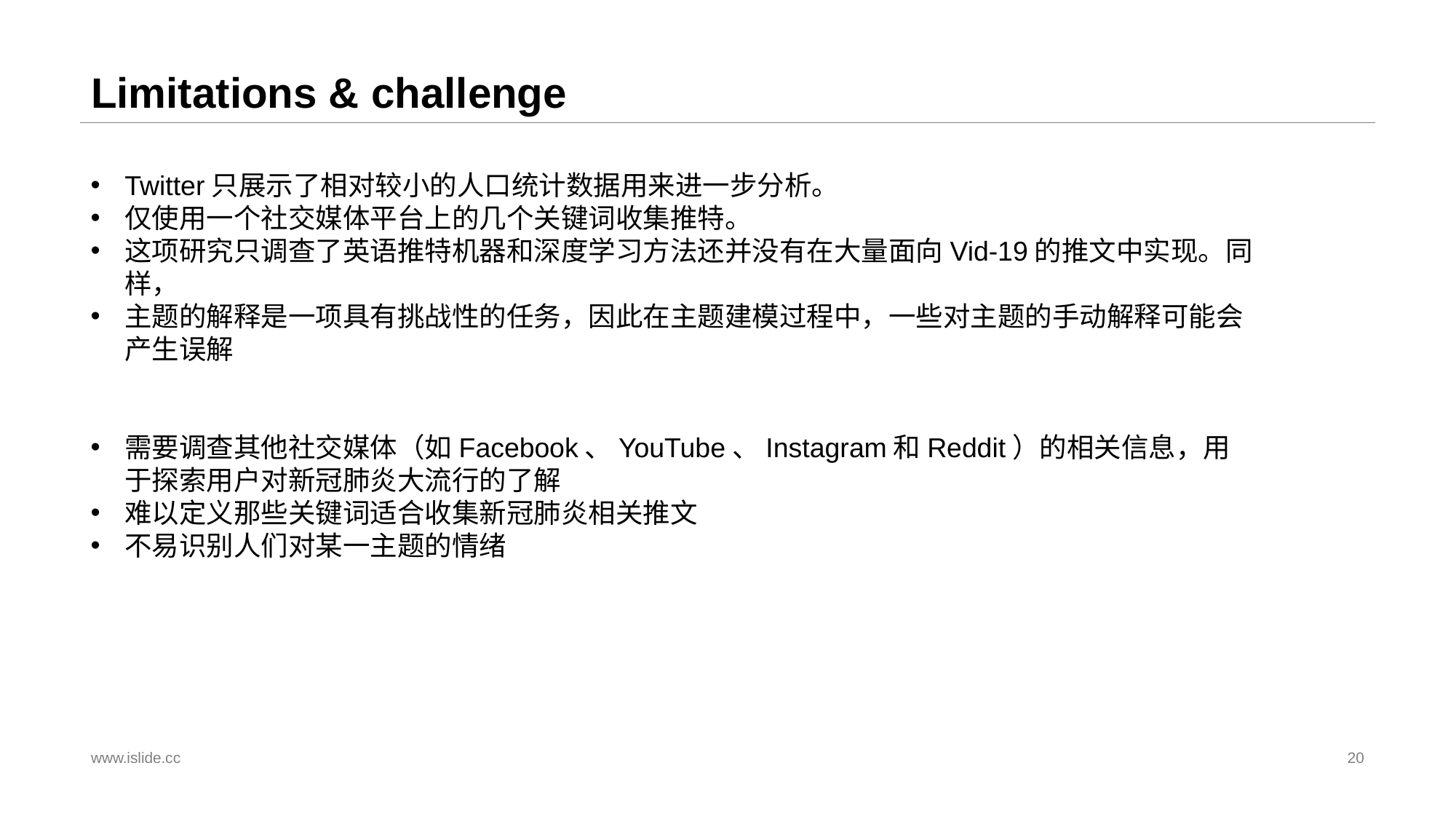

# Limitations & challenge
Twitter只展示了相对较小的人口统计数据用来进一步分析。
仅使用一个社交媒体平台上的几个关键词收集推特。
这项研究只调查了英语推特机器和深度学习方法还并没有在大量面向Vid-19的推文中实现。同样，
主题的解释是一项具有挑战性的任务，因此在主题建模过程中，一些对主题的手动解释可能会产生误解

需要调查其他社交媒体（如Facebook、YouTube、Instagram和Reddit）的相关信息，用于探索用户对新冠肺炎大流行的了解
难以定义那些关键词适合收集新冠肺炎相关推文
不易识别人们对某一主题的情绪
www.islide.cc
20